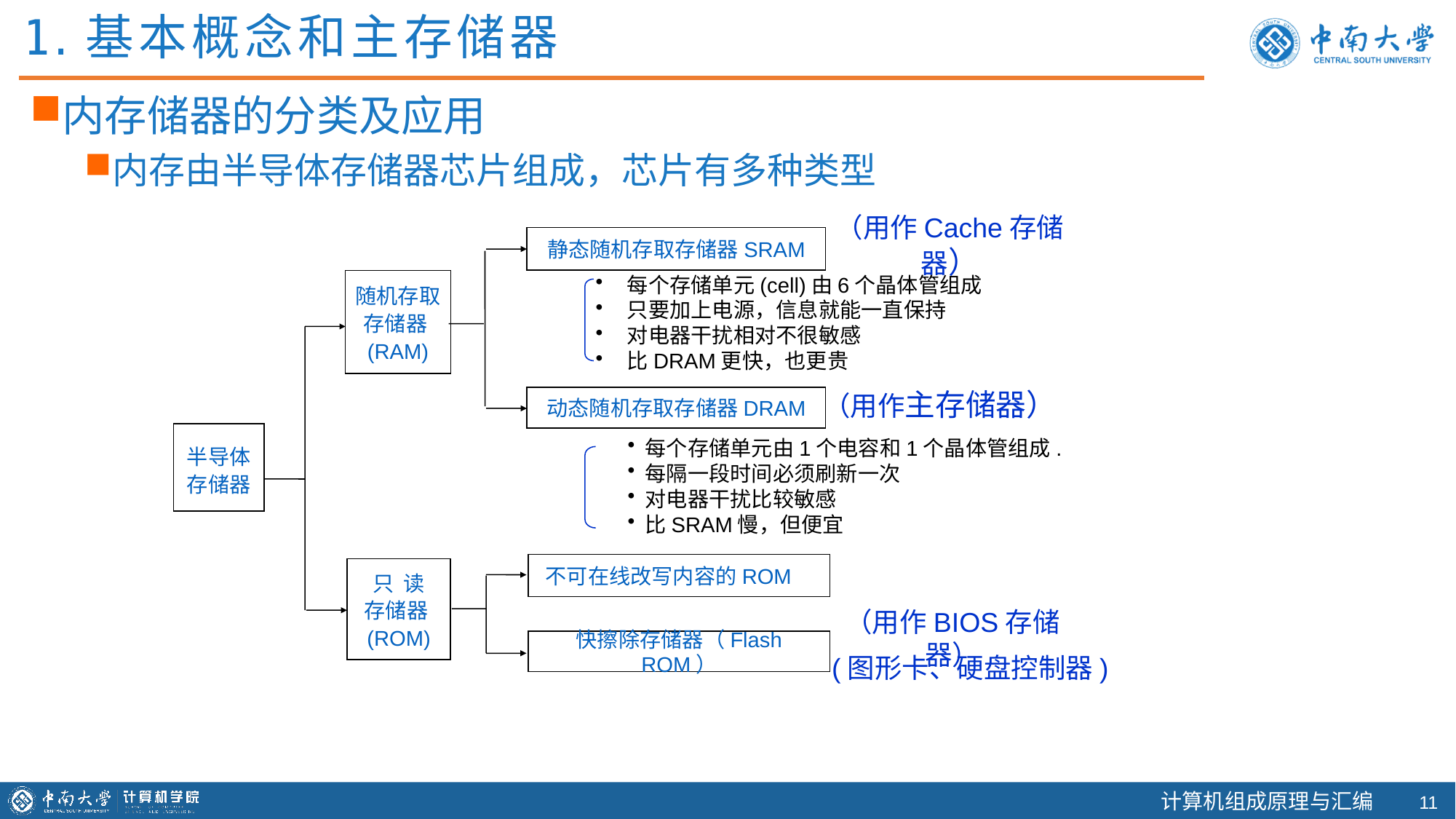

1.基本概念和主存储器

内存储器的分类及应用
内存由半导体存储器芯片组成，芯片有多种类型
（用作Cache存储器）
静态随机存取存储器SRAM

 每个存储单元(cell)由6个晶体管组成
 只要加上电源，信息就能一直保持
 对电器干扰相对不很敏感
 比DRAM更快，也更贵

随机存取存储器(RAM)

 （用作主存储器）
动态随机存取存储器DRAM
半导体存储器
 每个存储单元由1个电容和1个晶体管组成.
 每隔一段时间必须刷新一次
 对电器干扰比较敏感
 比SRAM慢，但便宜

 不可在线改写内容的ROM
只  读
存储器(ROM)

（用作BIOS存储器）
(图形卡、硬盘控制器)
快擦除存储器（Flash ROM）

11